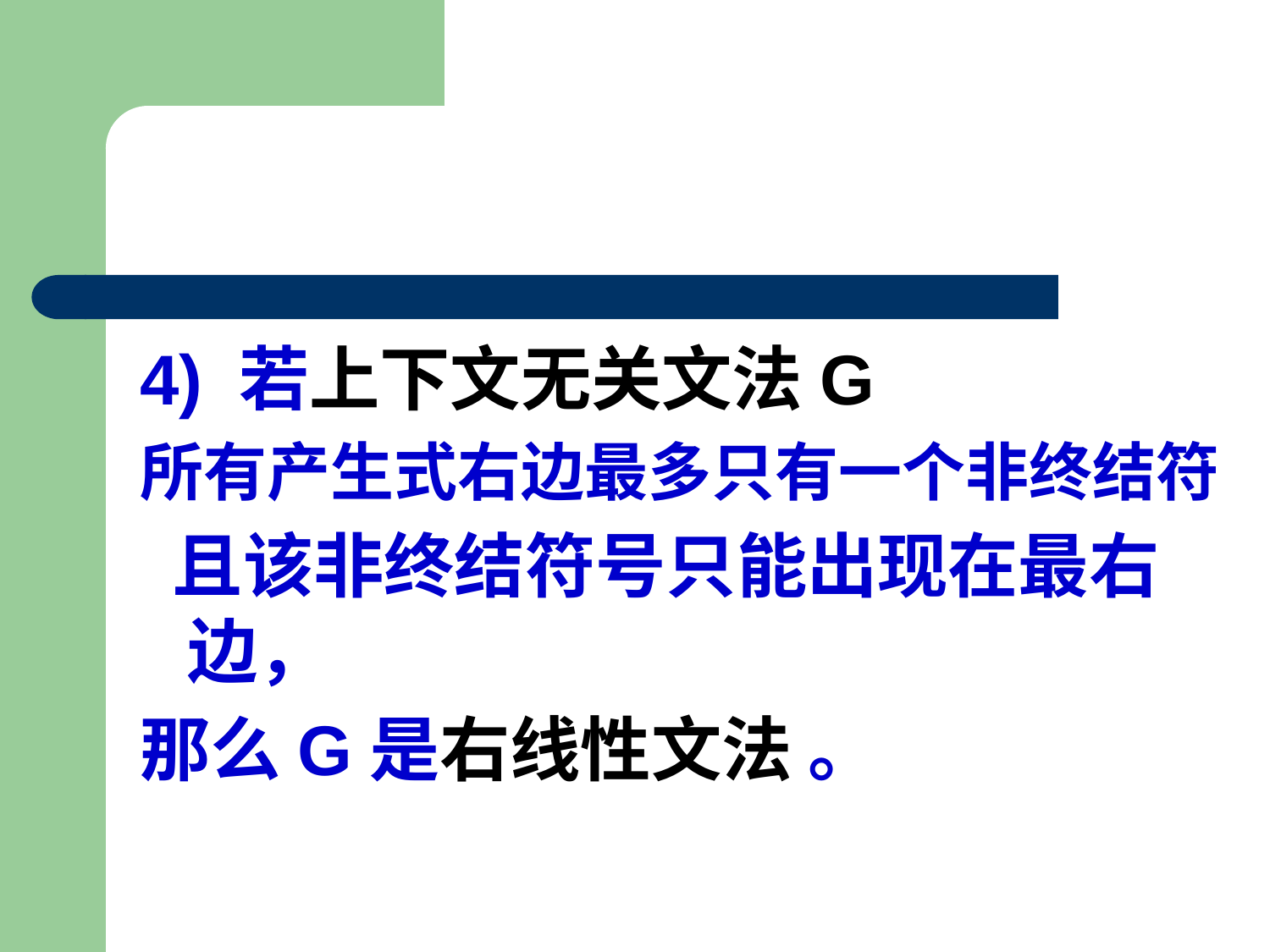

#
4) 若上下文无关文法G
所有产生式右边最多只有一个非终结符
 且该非终结符号只能出现在最右边，
那么G是右线性文法 。